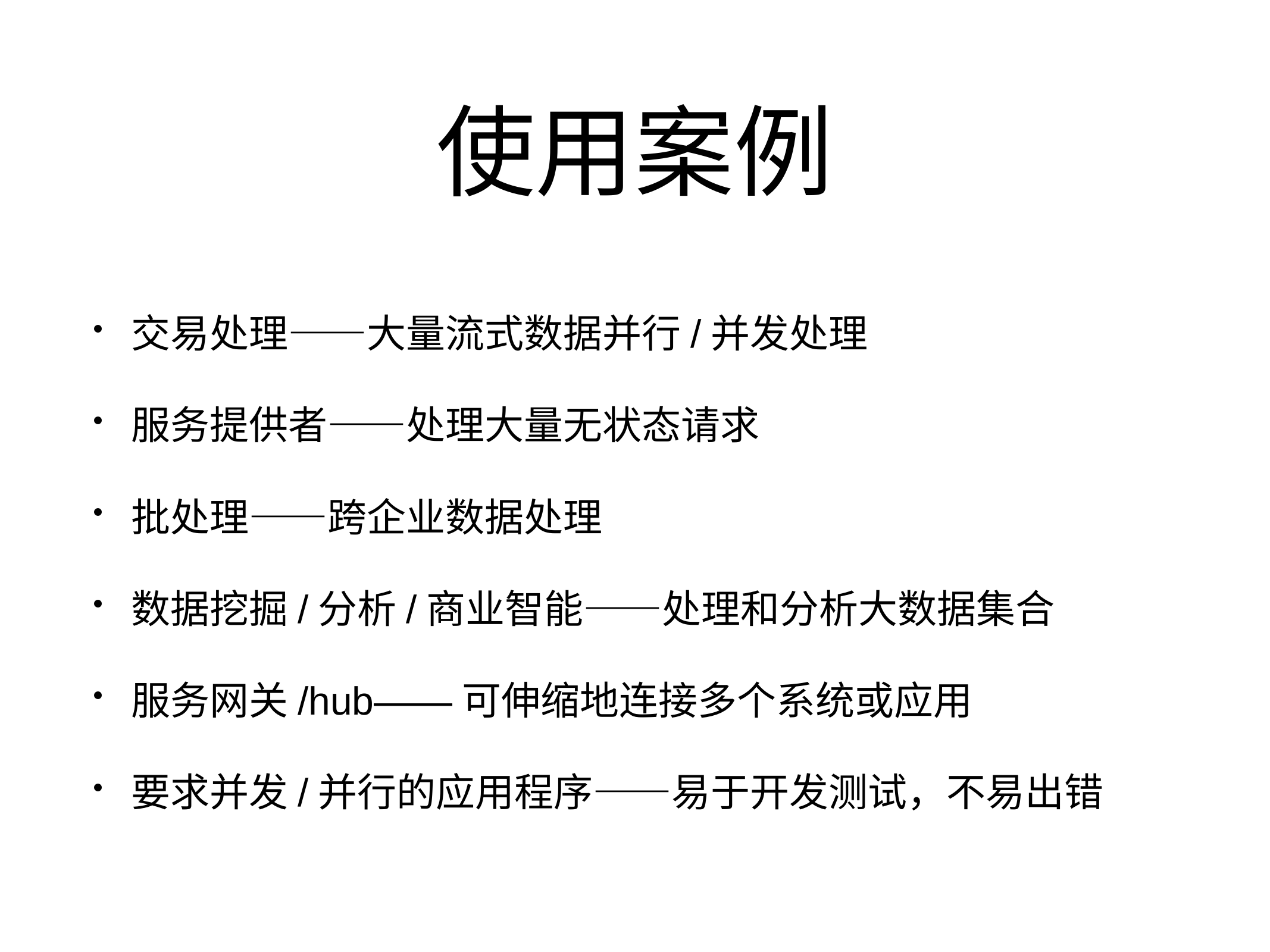

# 使用案例
交易处理——大量流式数据并行/并发处理
服务提供者——处理大量无状态请求
批处理——跨企业数据处理
数据挖掘/分析/商业智能——处理和分析大数据集合
服务网关/hub——可伸缩地连接多个系统或应用
要求并发/并行的应用程序——易于开发测试，不易出错